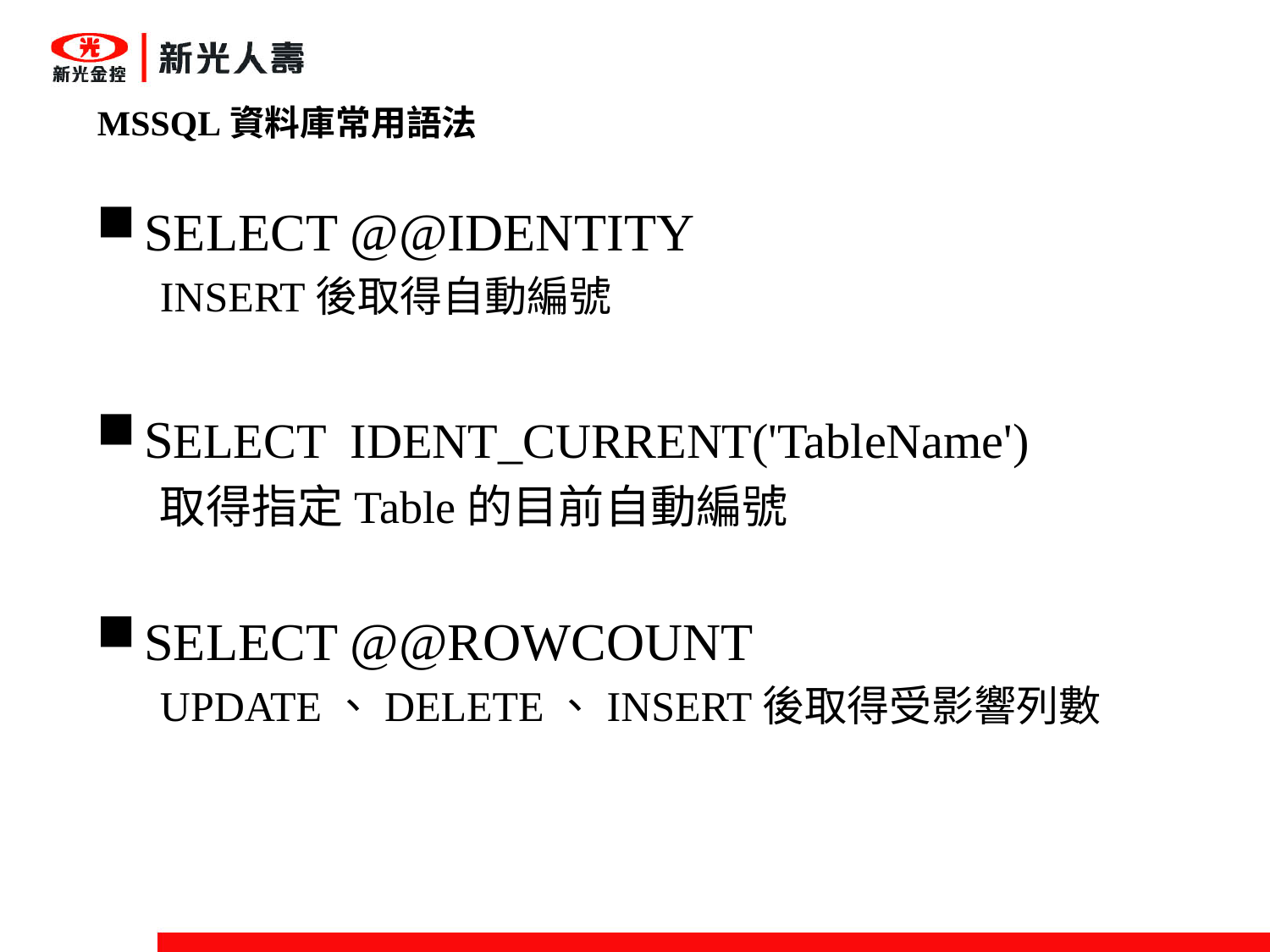

# MSSQL資料庫常用語法
SELECT @@IDENTITY
INSERT後取得自動編號

SELECT  IDENT_CURRENT('TableName')
取得指定Table的目前自動編號

SELECT @@ROWCOUNT
UPDATE、DELETE、INSERT後取得受影響列數